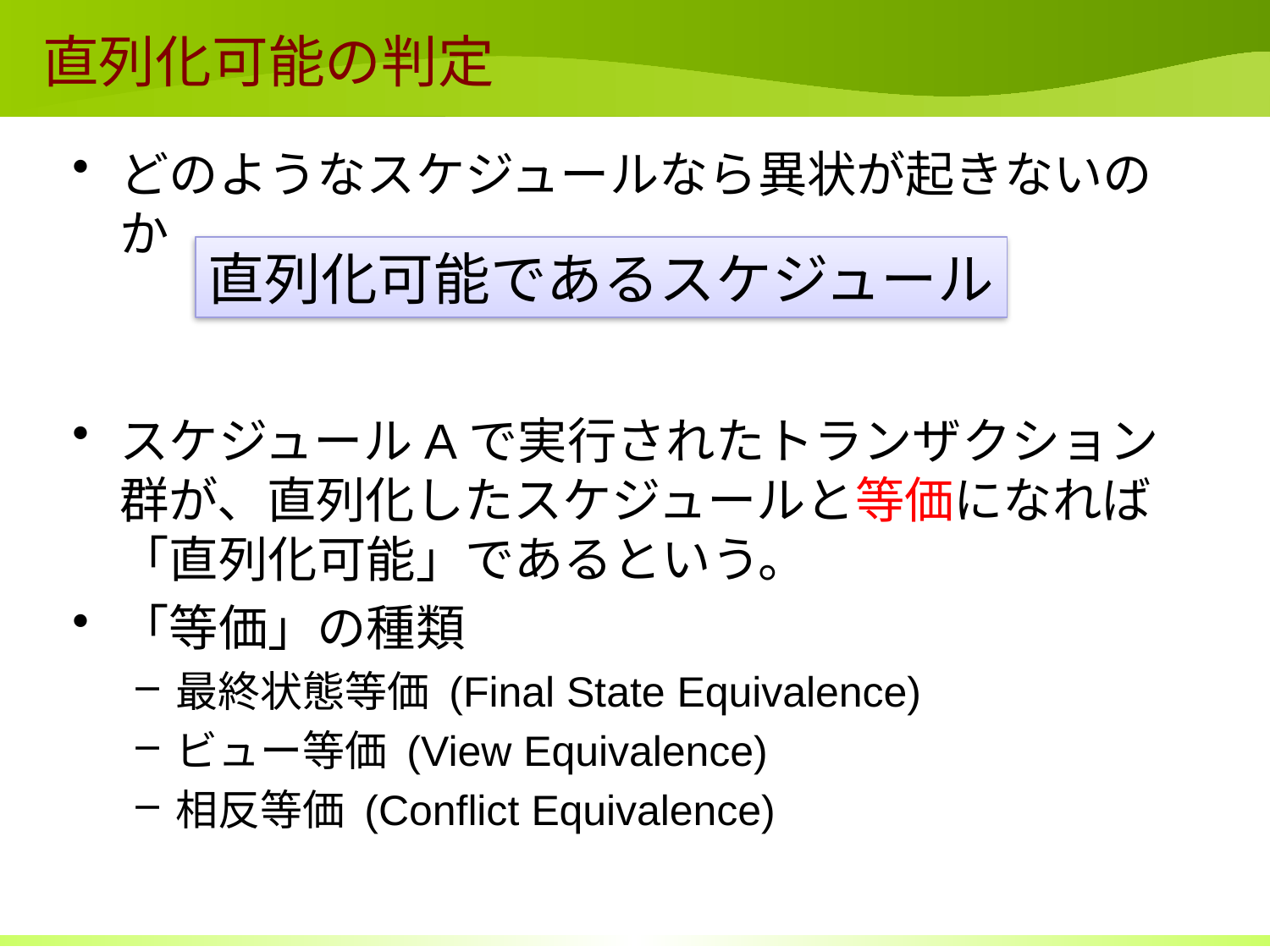

# 直列化可能の判定
どのようなスケジュールなら異状が起きないのか

スケジュールAで実行されたトランザクション群が、直列化したスケジュールと等価になれば「直列化可能」であるという。
「等価」の種類
最終状態等価 (Final State Equivalence)
ビュー等価 (View Equivalence)
相反等価 (Conflict Equivalence)
直列化可能であるスケジュール